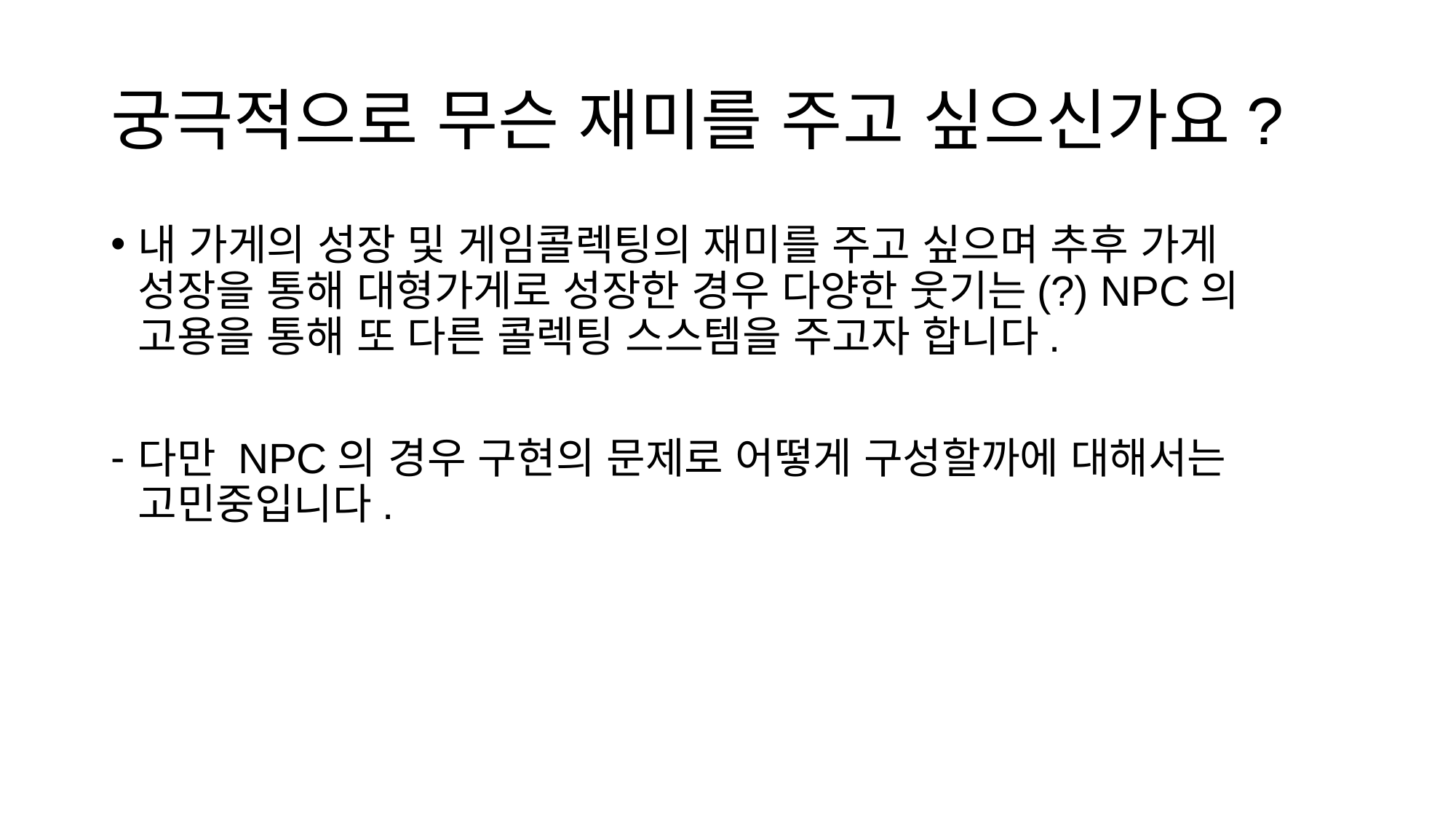

# 궁극적으로 무슨 재미를 주고 싶으신가요?
내 가게의 성장 및 게임콜렉팅의 재미를 주고 싶으며 추후 가게 성장을 통해 대형가게로 성장한 경우 다양한 웃기는(?) NPC의 고용을 통해 또 다른 콜렉팅 스스템을 주고자 합니다.

다만 NPC의 경우 구현의 문제로 어떻게 구성할까에 대해서는 고민중입니다.